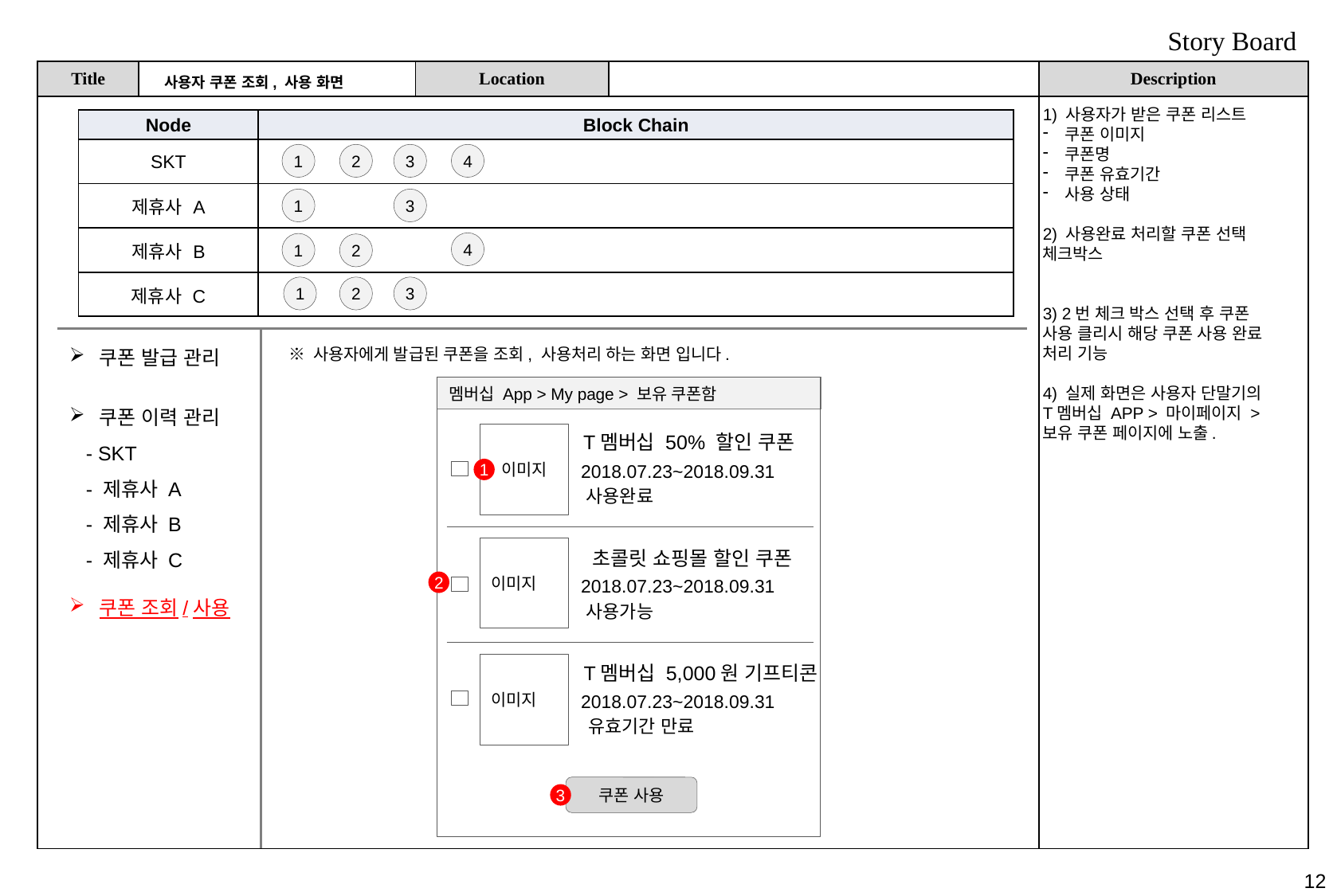

사용자 쿠폰 조회, 사용 화면

1) 사용자가 받은 쿠폰 리스트
쿠폰 이미지
쿠폰명
쿠폰 유효기간
사용 상태

2) 사용완료 처리할 쿠폰 선택 체크박스

3) 2번 체크 박스 선택 후 쿠폰 사용 클리시 해당 쿠폰 사용 완료 처리 기능

4) 실제 화면은 사용자 단말기의 T멤버십 APP > 마이페이지 > 보유 쿠폰 페이지에 노출.
| Node | Block Chain |
| --- | --- |
| SKT |  |
| 제휴사 A |  |
| 제휴사 B |  |
| 제휴사 C |  |
1
2
3
4
3
1
4
1
2
1
2
3
※ 사용자에게 발급된 쿠폰을 조회, 사용처리 하는 화면 입니다.
쿠폰 발급 관리

쿠폰 이력 관리
   - SKT
   - 제휴사 A
   - 제휴사 B
   - 제휴사 C

쿠폰 조회/사용

멤버십 App > My page > 보유 쿠폰함
이미지
T멤버십 50% 할인 쿠폰
2018.07.23~2018.09.31
1

사용완료
이미지
초콜릿 쇼핑몰 할인 쿠폰
2018.07.23~2018.09.31
사용가능
2

이미지
T멤버십 5,000원 기프티콘
2018.07.23~2018.09.31
유효기간 만료

쿠폰 사용
3